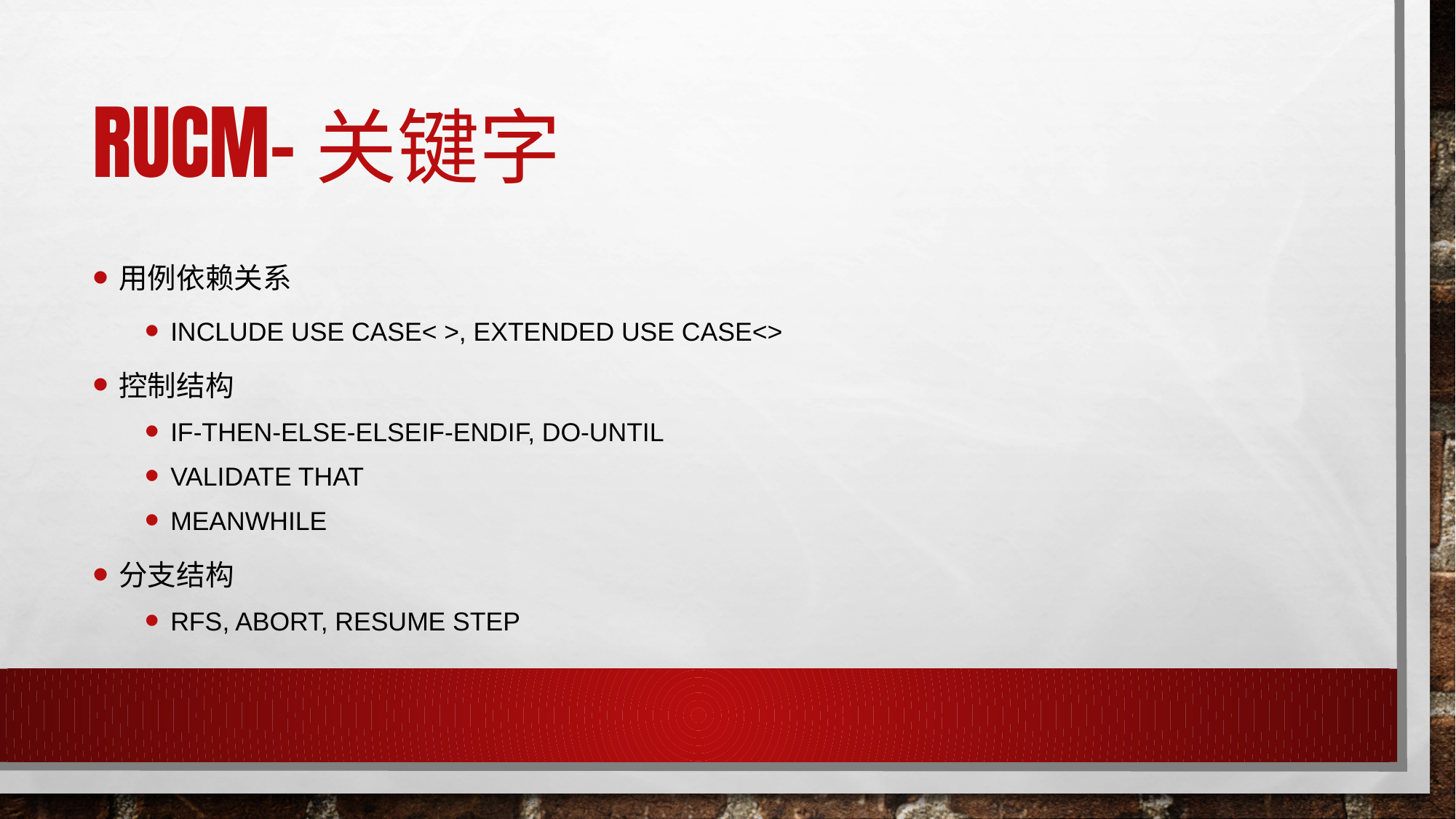

# RUCM-关键字
用例依赖关系
INCLUDE USE CASE< >, extended use case<>
控制结构
IF-THEN-ELSE-ELSEIF-ENDIF, DO-UNTIL
VALIDATE THAT
MEANWHILE
分支结构
RFS, ABORT, RESUME STEP